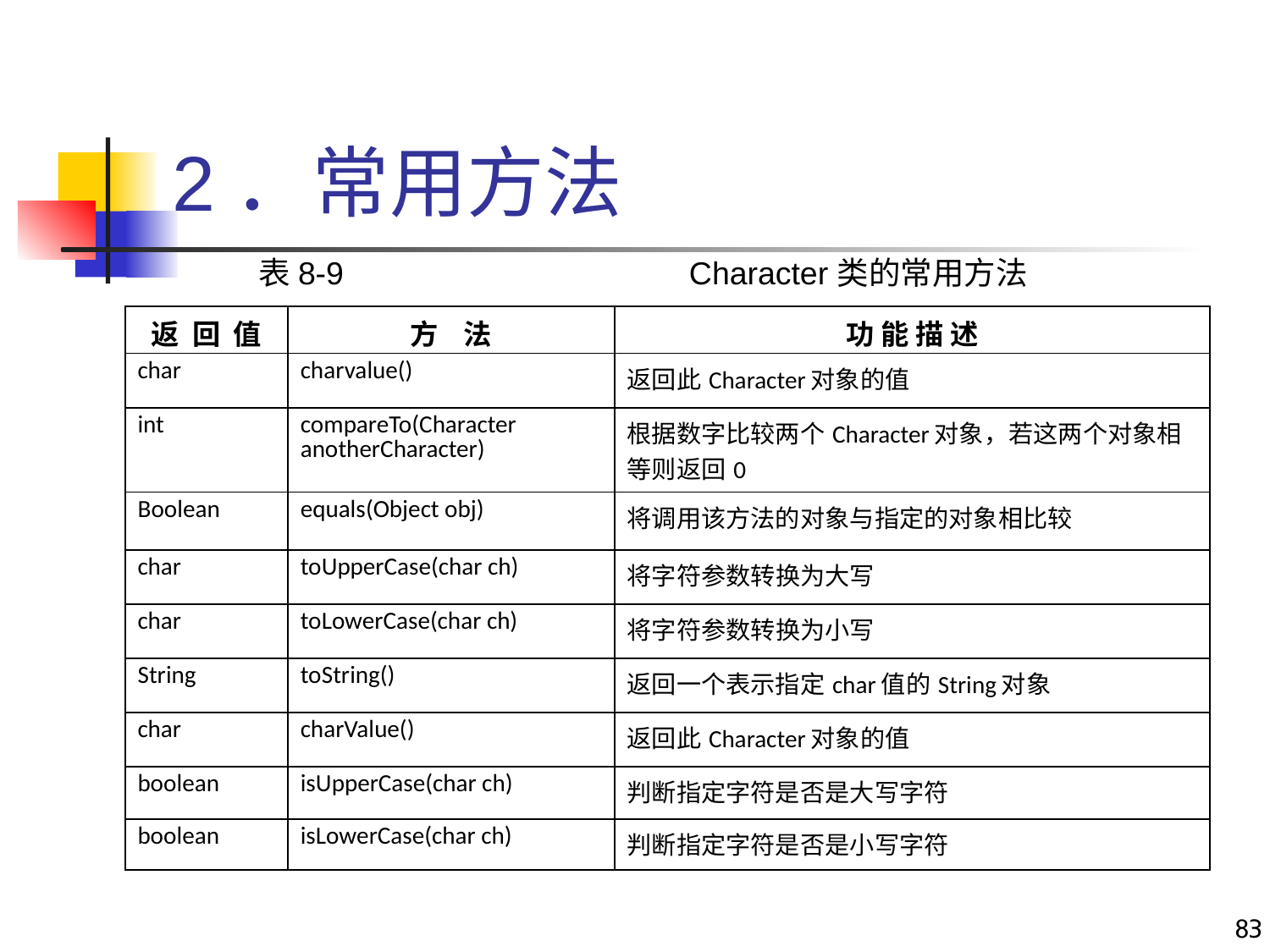

# 2．常用方法
表8-9                                       Character类的常用方法
| 返 回 值 | 方 法 | 功 能 描 述 |
| --- | --- | --- |
| char | charvalue() | 返回此Character对象的值 |
| int | compareTo(Character anotherCharacter) | 根据数字比较两个Character对象，若这两个对象相等则返回0 |
| Boolean | equals(Object obj) | 将调用该方法的对象与指定的对象相比较 |
| char | toUpperCase(char ch) | 将字符参数转换为大写 |
| char | toLowerCase(char ch) | 将字符参数转换为小写 |
| String | toString() | 返回一个表示指定char值的String对象 |
| char | charValue() | 返回此Character对象的值 |
| boolean | isUpperCase(char ch) | 判断指定字符是否是大写字符 |
| boolean | isLowerCase(char ch) | 判断指定字符是否是小写字符 |
83